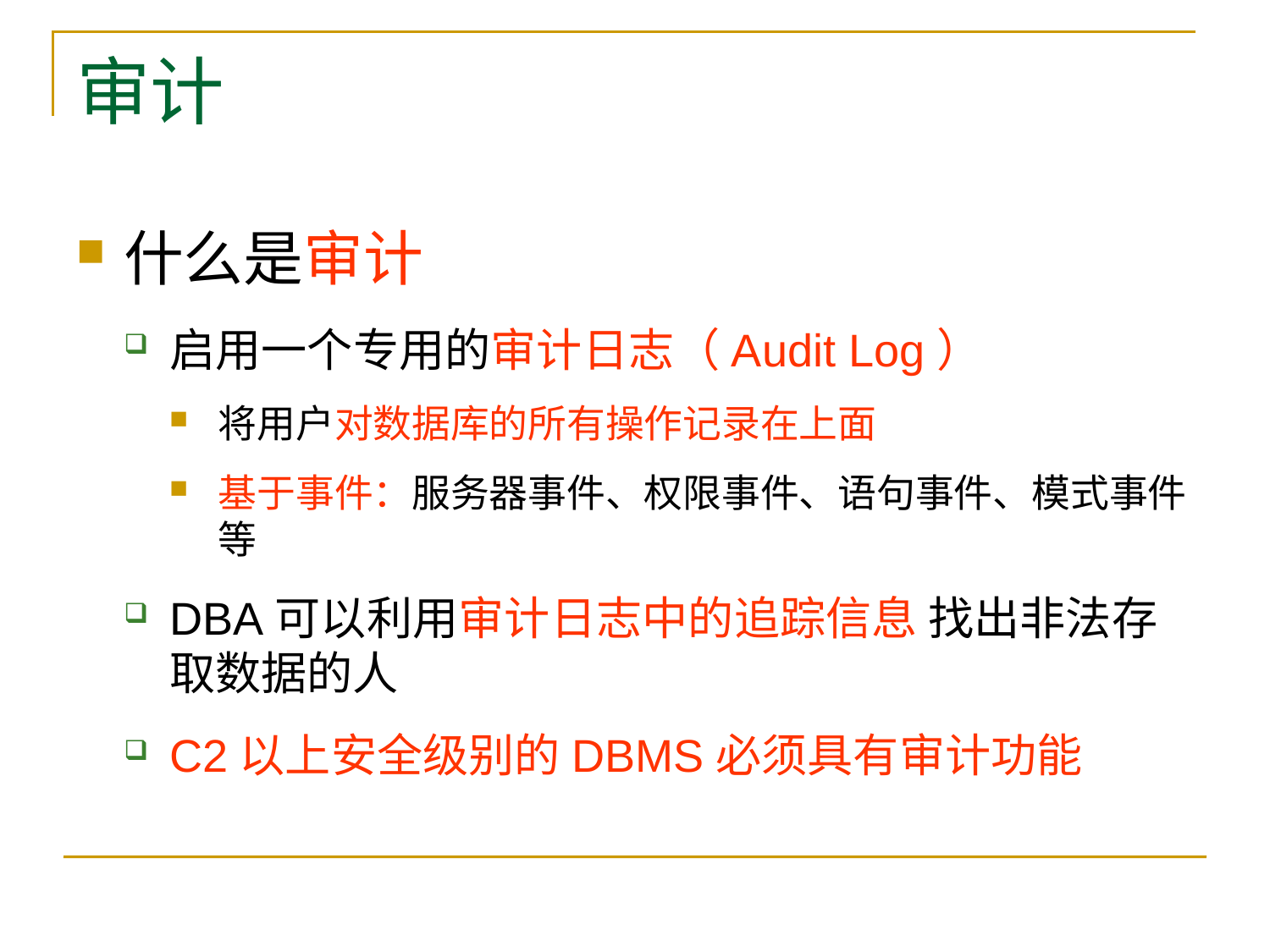

# 审计
什么是审计
启用一个专用的审计日志（Audit Log）
将用户对数据库的所有操作记录在上面
基于事件：服务器事件、权限事件、语句事件、模式事件等
DBA可以利用审计日志中的追踪信息 找出非法存取数据的人
C2以上安全级别的DBMS必须具有审计功能